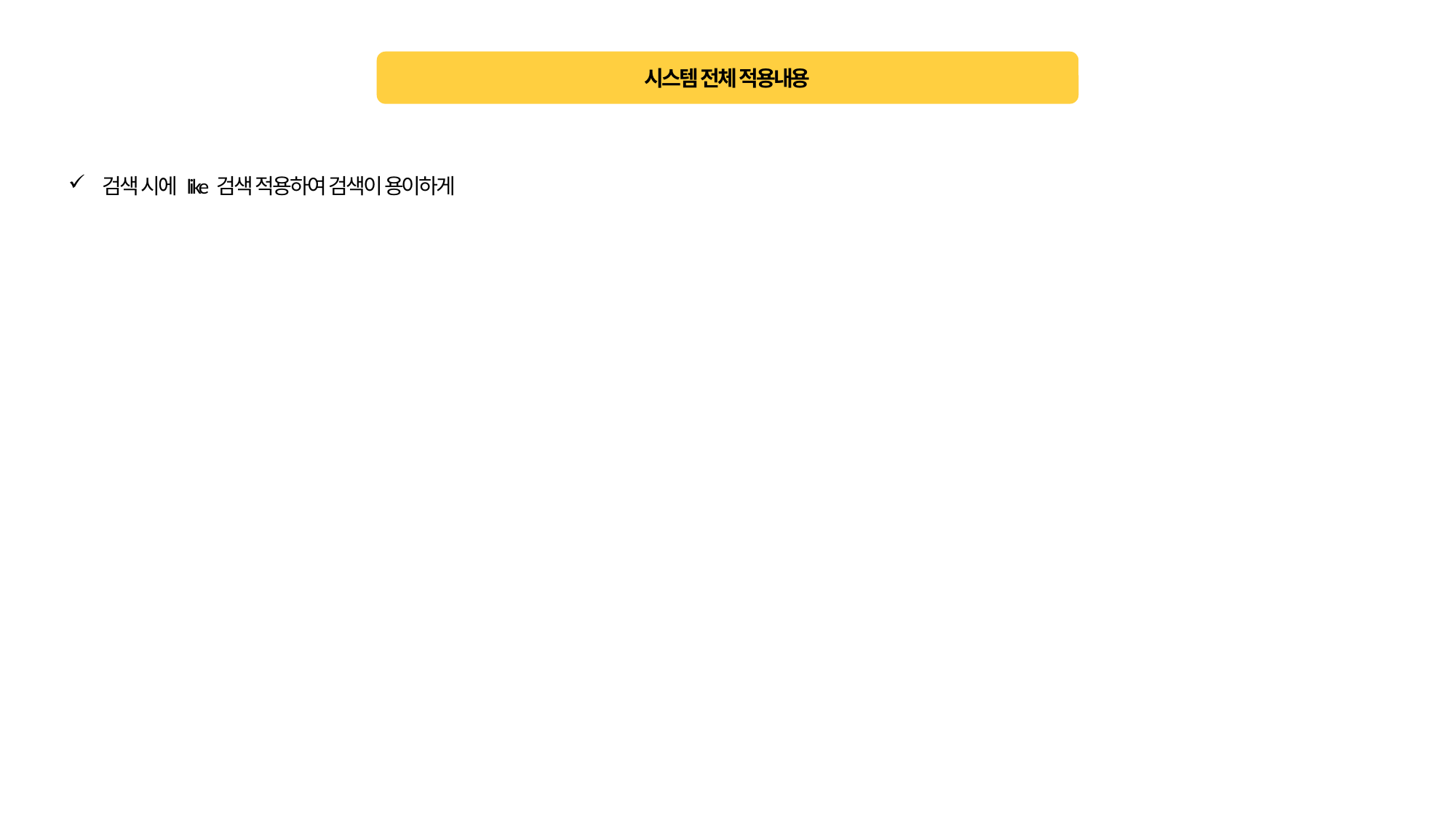

시스템 전체 적용내용
검색 시에 like 검색 적용하여 검색이 용이하게